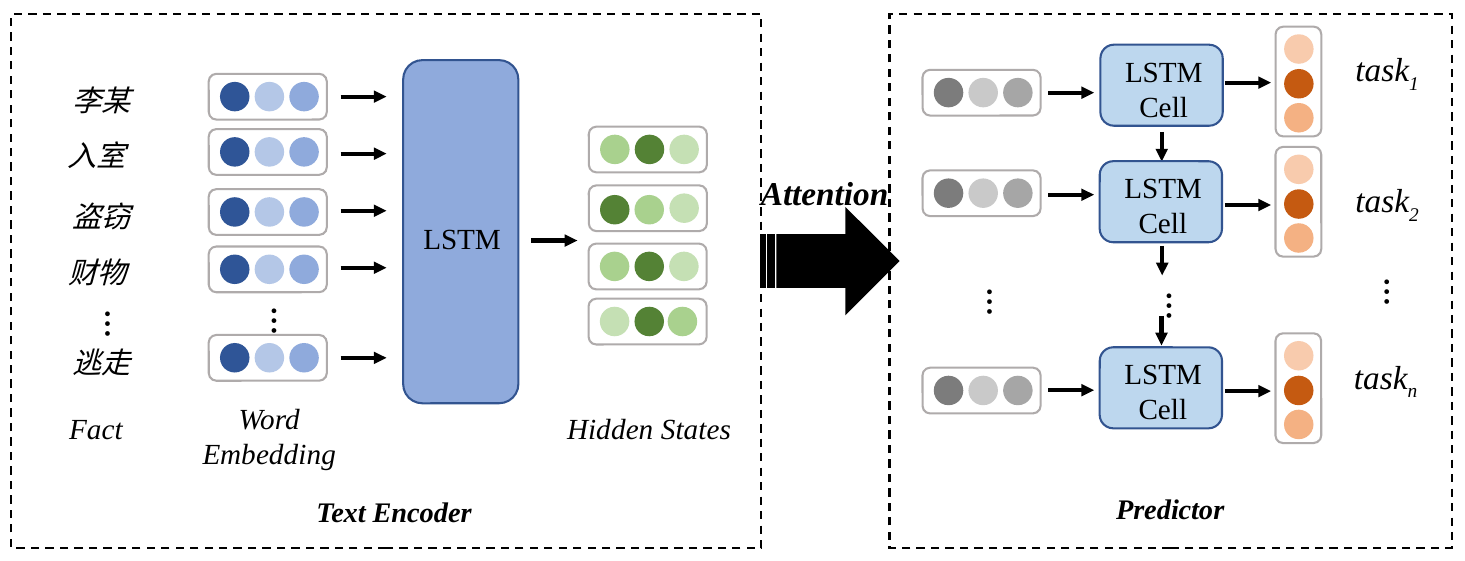

task1

LSTM
Cell

李某

入室

LSTM
Cell
Attention
task2

盗窃

LSTM

财物

…

…
…
…
…

逃走

LSTM
Cell
taskn

Word Embedding
Fact
Hidden States

Predictor
Text Encoder